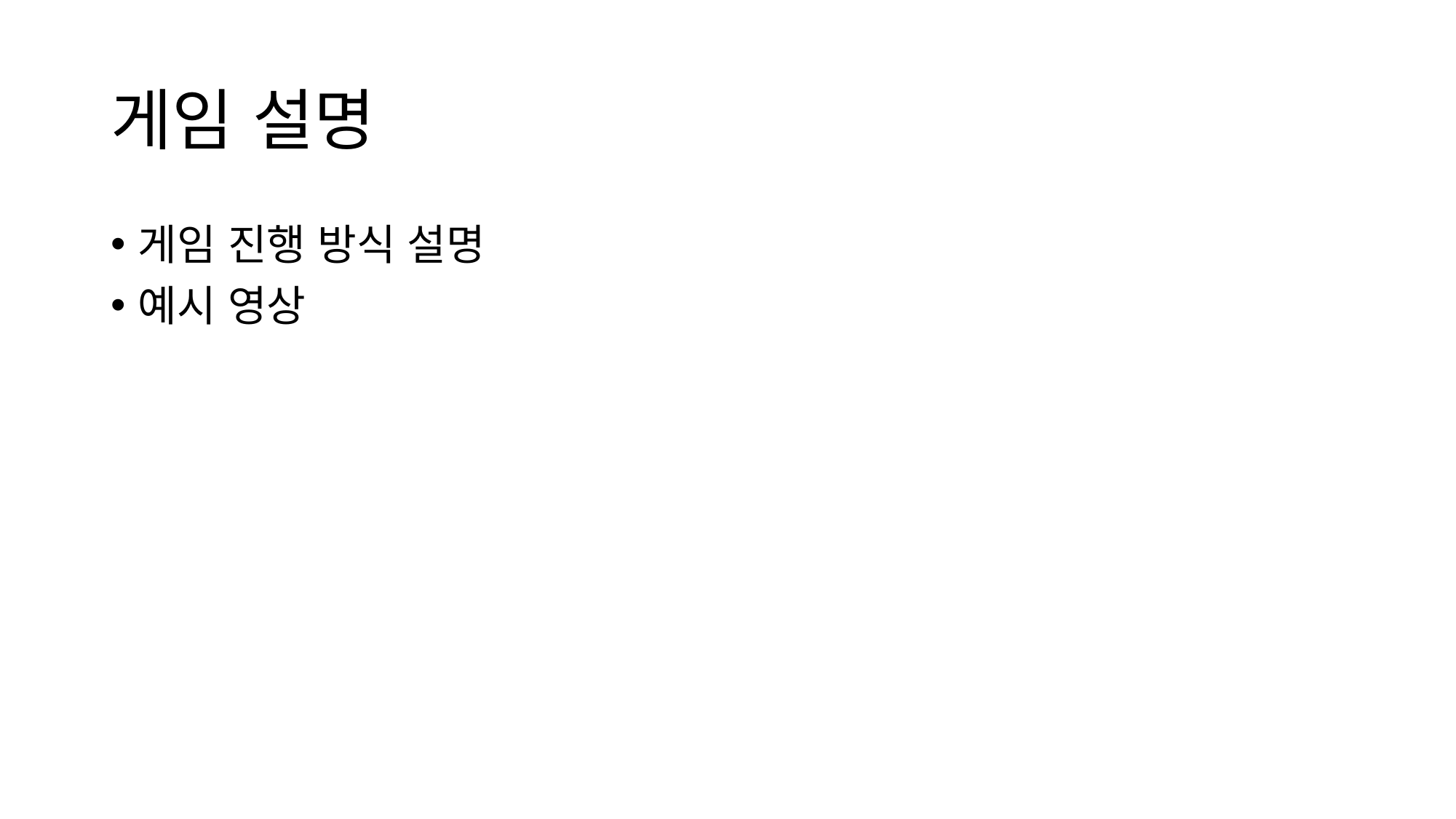

# 게임 설명
게임 진행 방식 설명
예시 영상